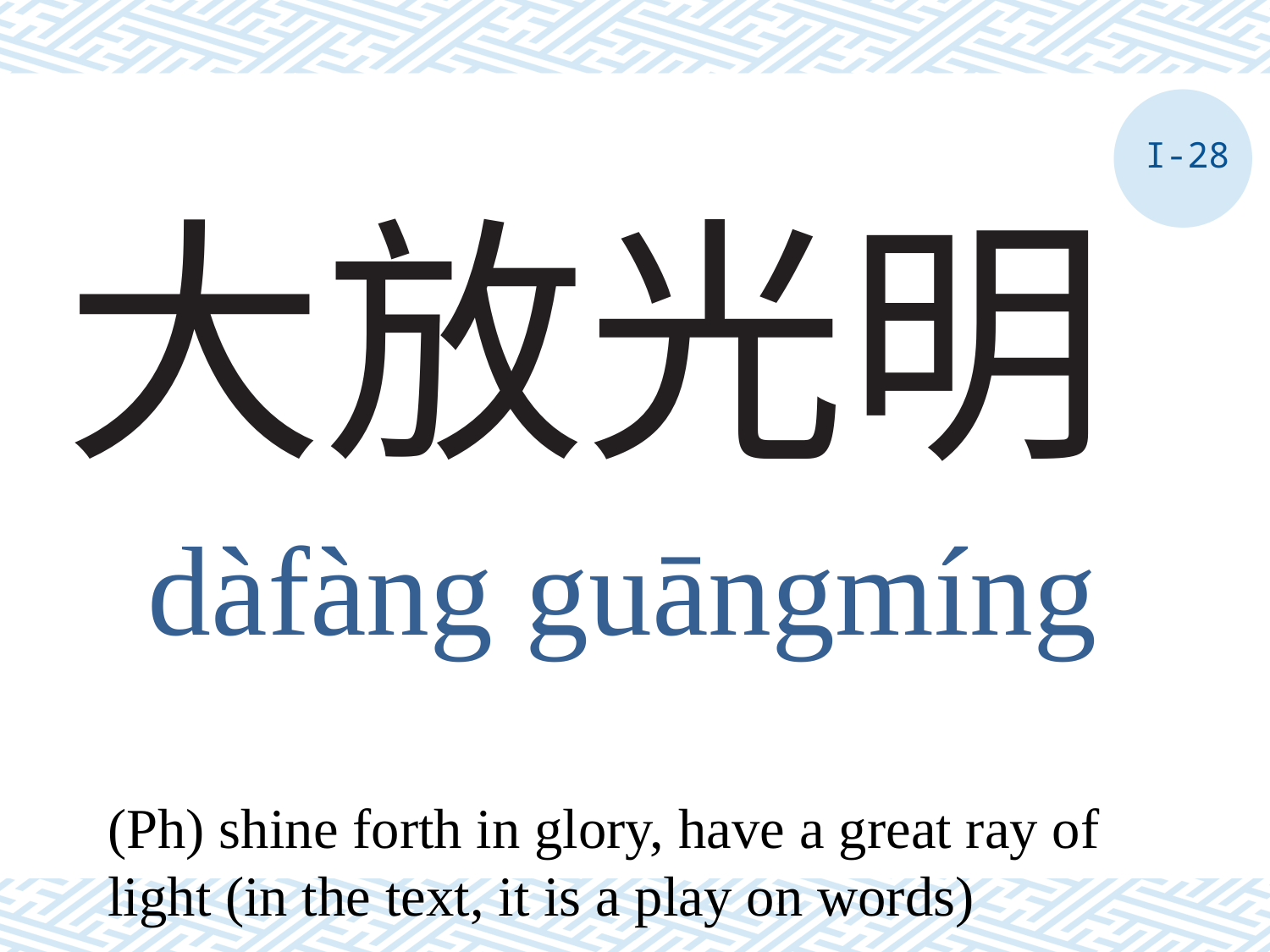

I-28

# 大放光明
dàfàng guāngmíng
(Ph) shine forth in glory, have a great ray of light (in the text, it is a play on words)